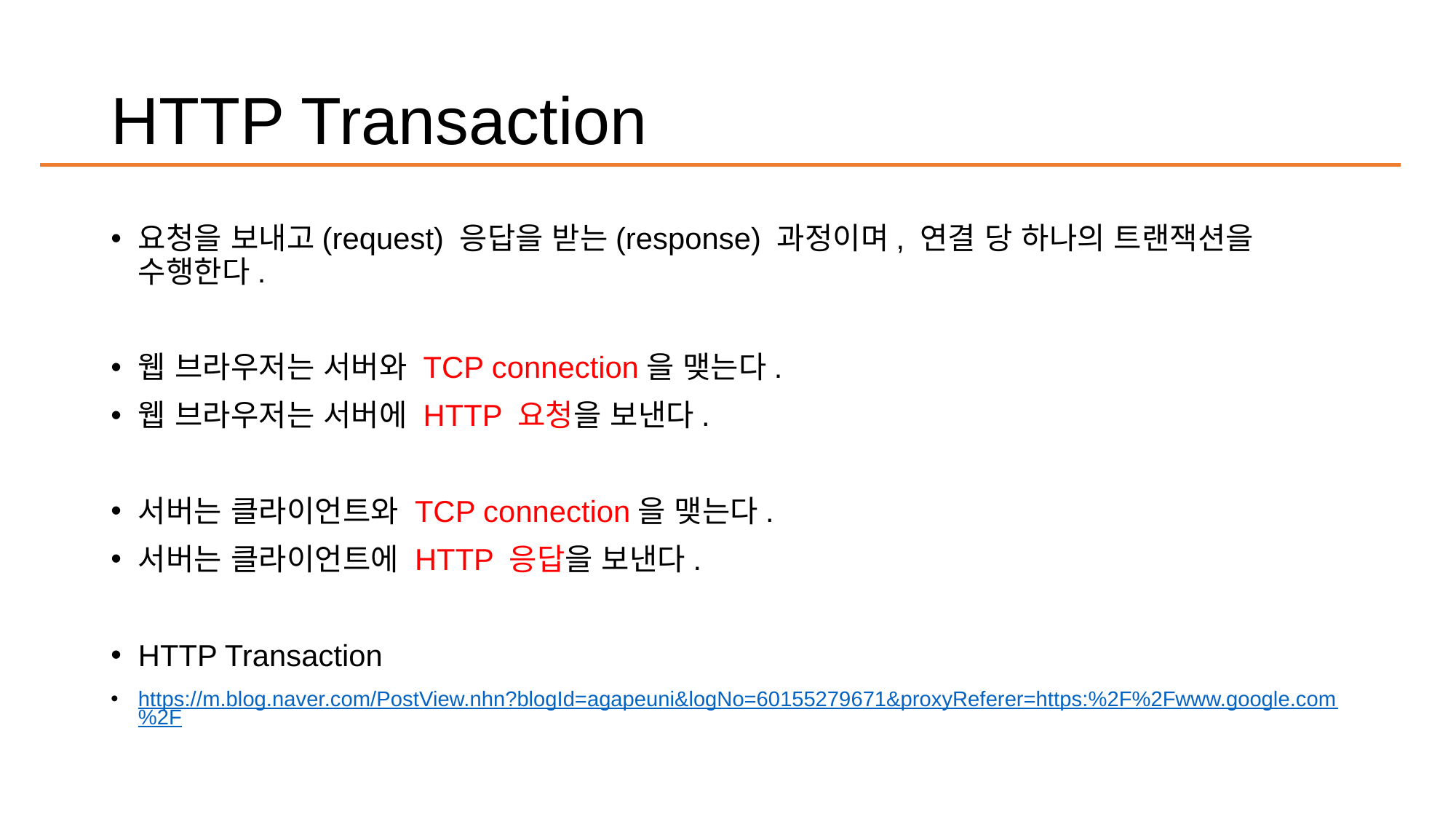

# HTTP Transaction
요청을 보내고(request) 응답을 받는(response) 과정이며, 연결 당 하나의 트랜잭션을 수행한다.

웹 브라우저는 서버와 TCP connection을 맺는다.
웹 브라우저는 서버에 HTTP 요청을 보낸다.

서버는 클라이언트와 TCP connection을 맺는다.
서버는 클라이언트에 HTTP 응답을 보낸다.

HTTP Transaction
https://m.blog.naver.com/PostView.nhn?blogId=agapeuni&logNo=60155279671&proxyReferer=https:%2F%2Fwww.google.com%2F